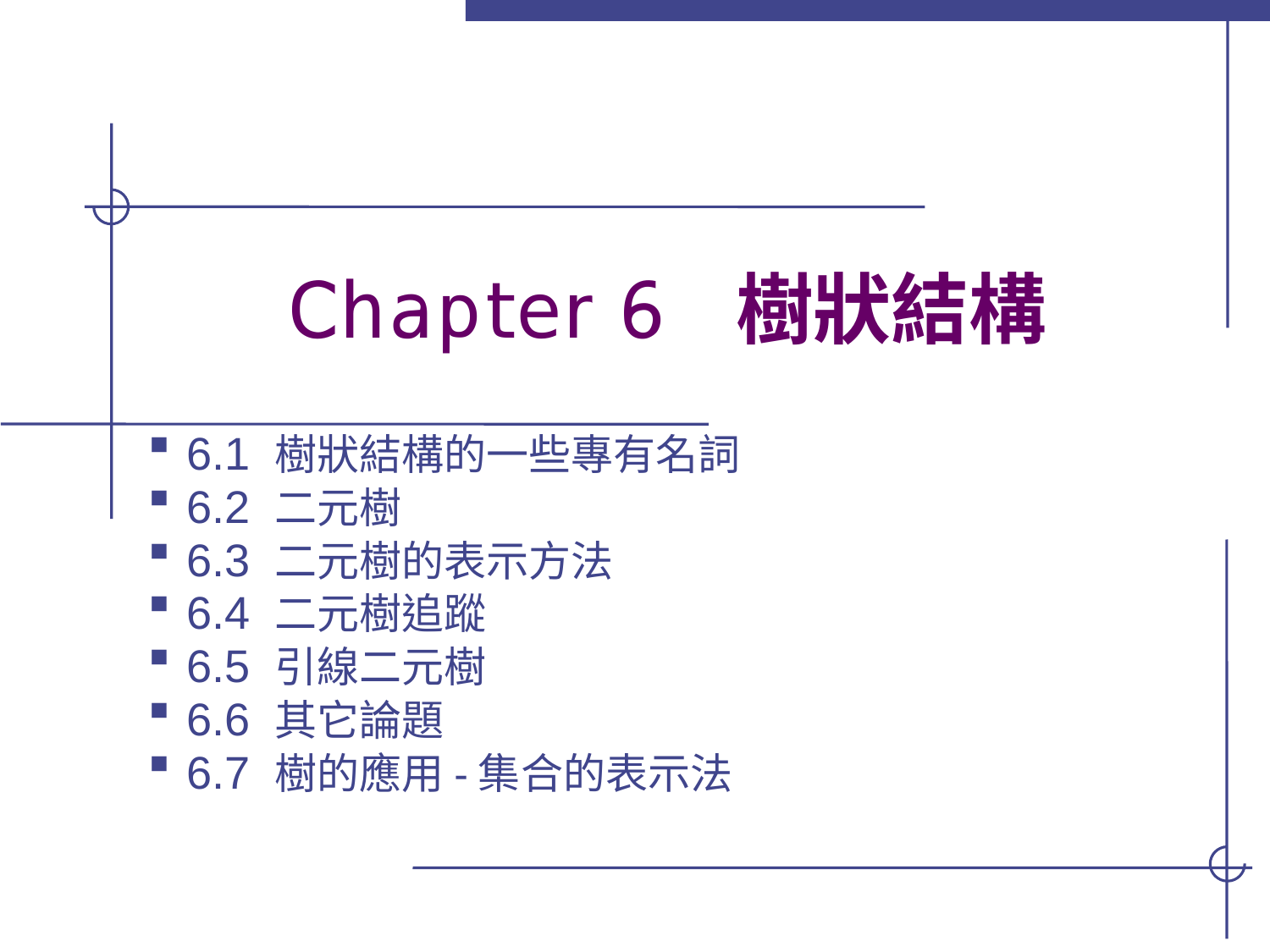

# Chapter 6  樹狀結構
6.1 樹狀結構的一些專有名詞
6.2 二元樹
6.3 二元樹的表示方法
6.4 二元樹追蹤
6.5 引線二元樹
6.6 其它論題
6.7 樹的應用-集合的表示法